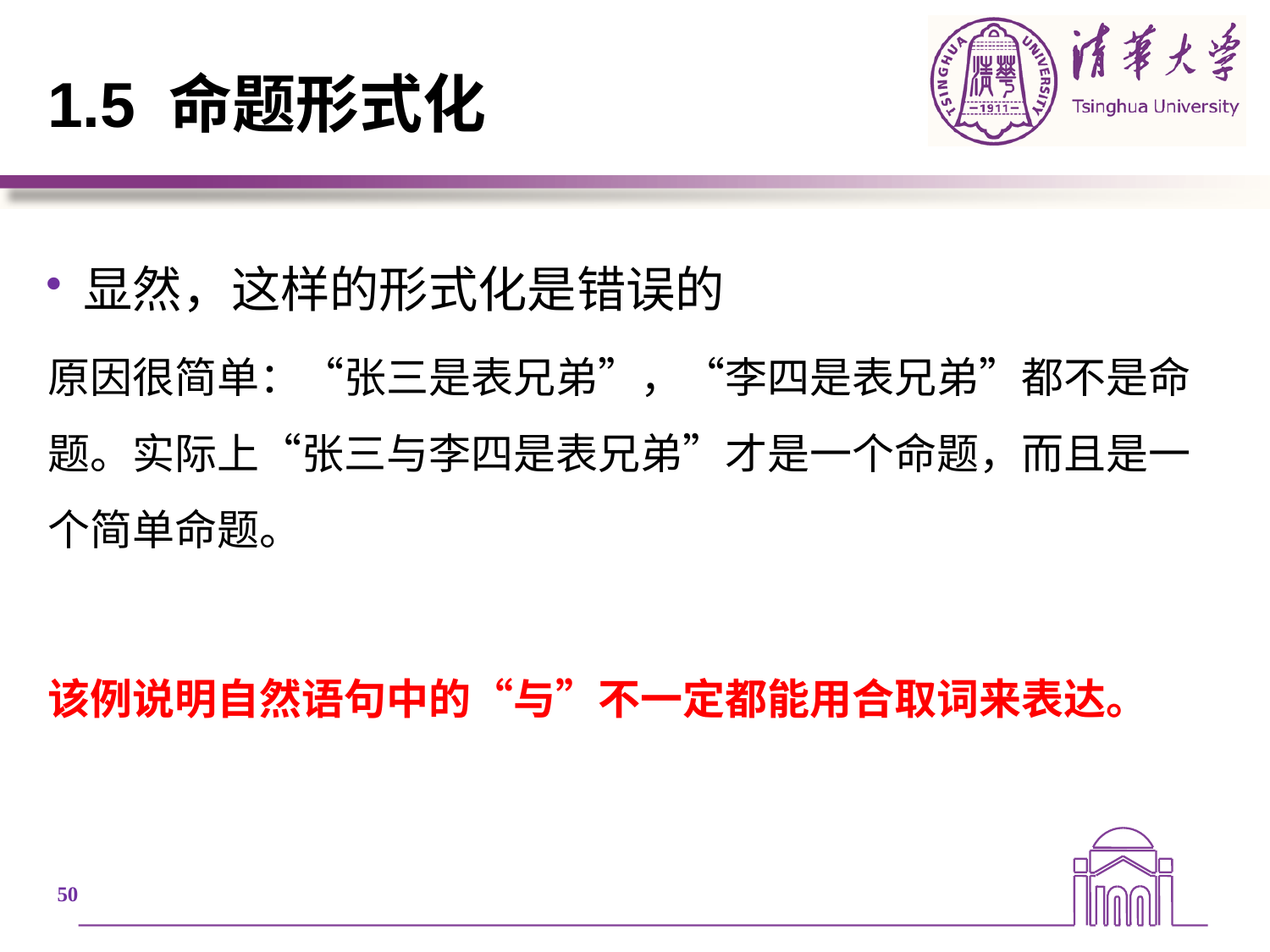

# 1.5 命题形式化
显然，这样的形式化是错误的
原因很简单：“张三是表兄弟”，“李四是表兄弟”都不是命题。实际上“张三与李四是表兄弟”才是一个命题，而且是一个简单命题。

该例说明自然语句中的“与”不一定都能用合取词来表达。